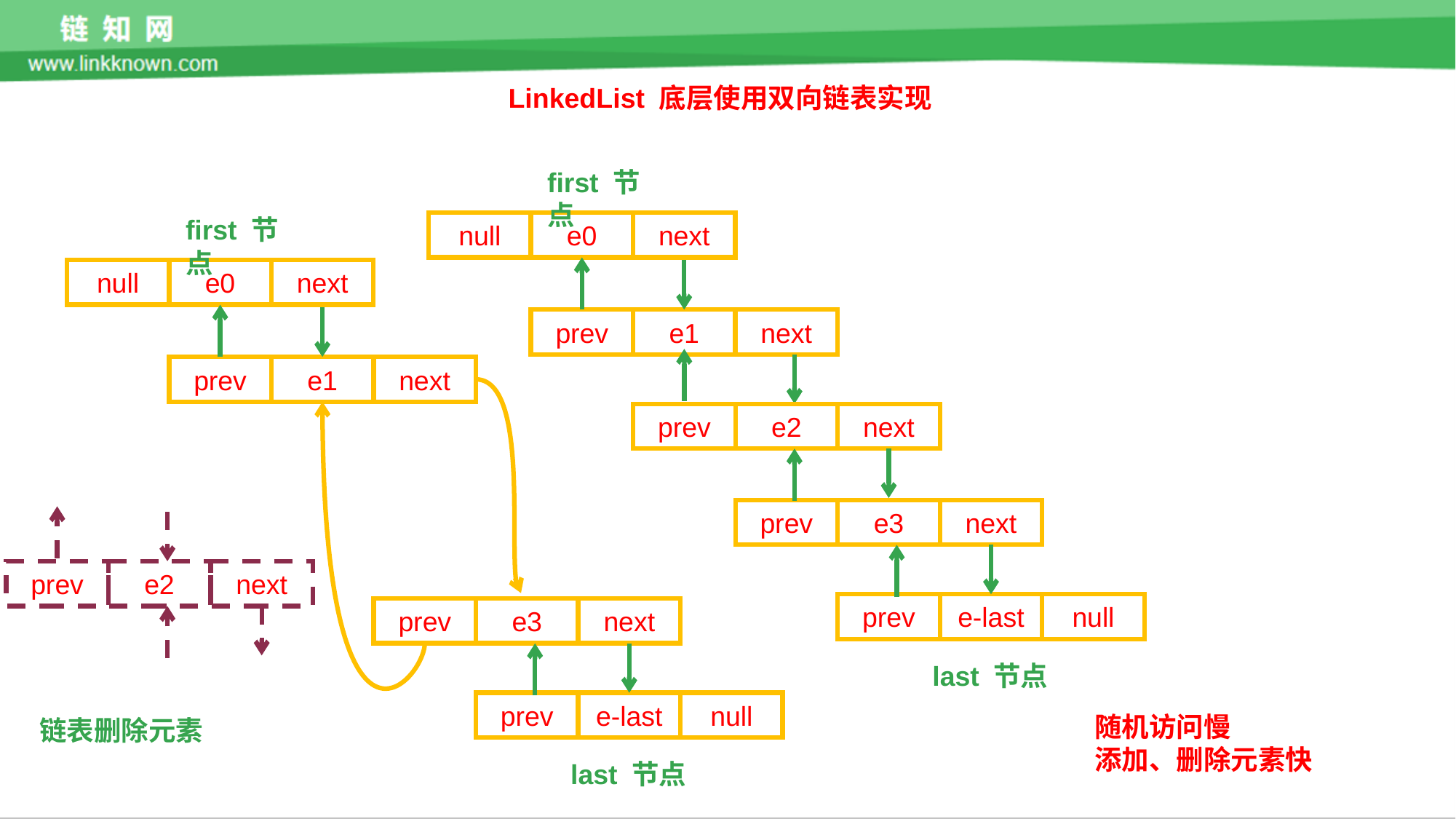

LinkedList 底层使用双向链表实现
first 节点
first 节点
null
e0
next
null
e0
next
prev
e1
next
prev
e1
next
prev
e2
next
prev
e3
next
prev
e2
next
prev
e-last
null
prev
e3
next
last 节点
prev
e-last
null
随机访问慢
添加、删除元素快
链表删除元素
last 节点